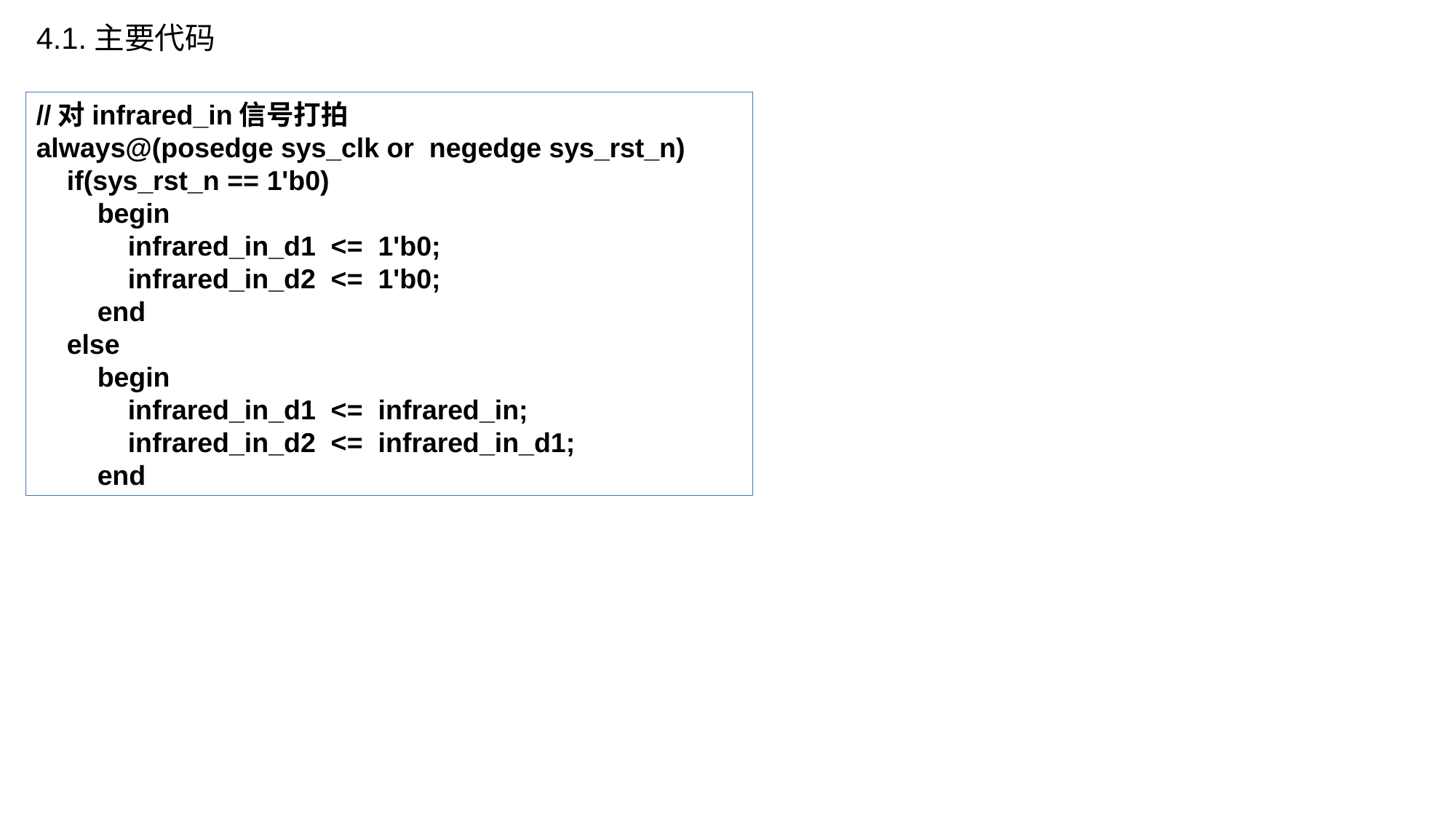

4.1.主要代码
//对infrared_in信号打拍
always@(posedge sys_clk or  negedge sys_rst_n)
    if(sys_rst_n == 1'b0)
        begin
            infrared_in_d1  <=  1'b0;
            infrared_in_d2  <=  1'b0;
        end
    else
        begin
            infrared_in_d1  <=  infrared_in;
            infrared_in_d2  <=  infrared_in_d1;
        end